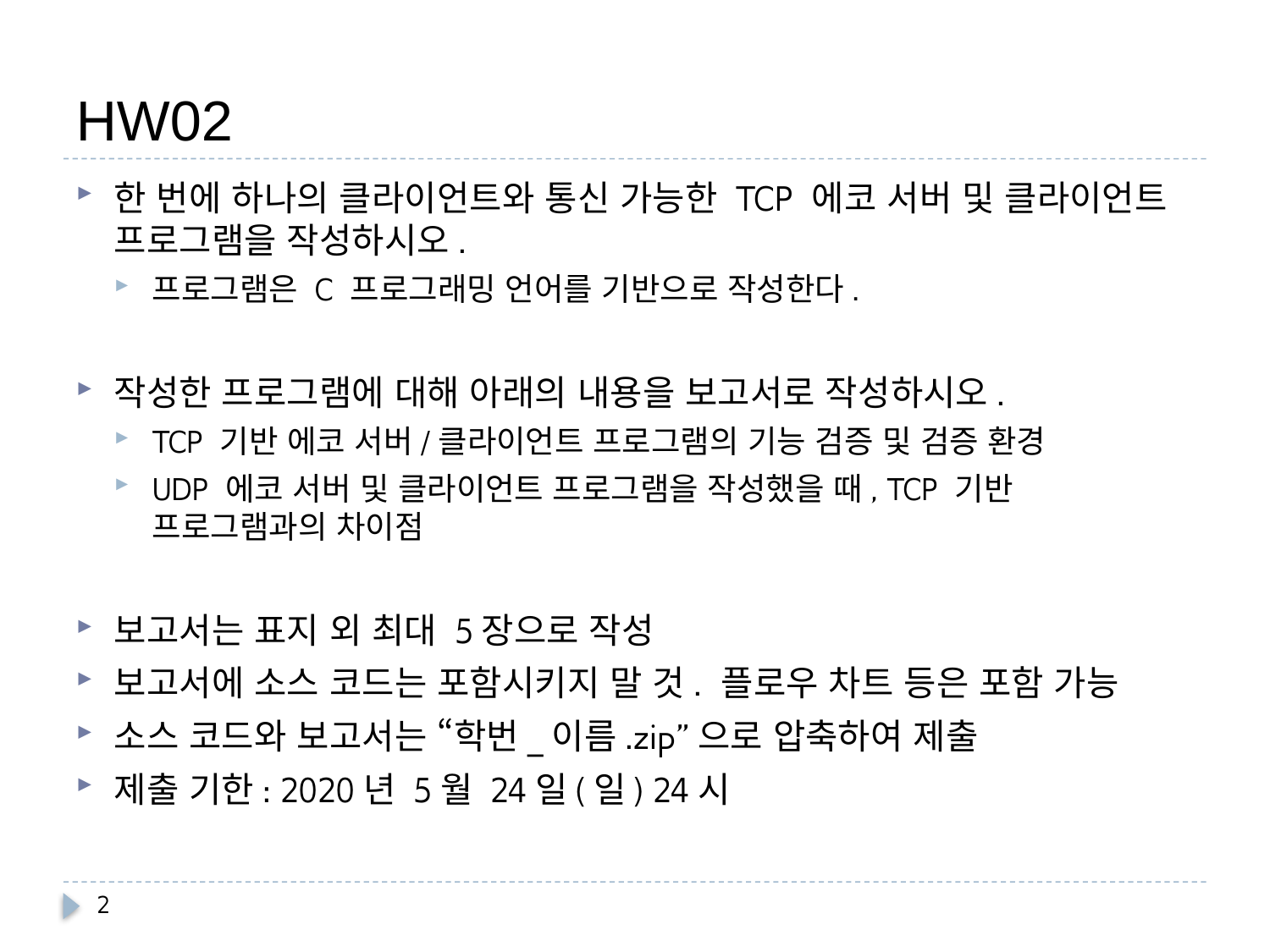

# HW02
한 번에 하나의 클라이언트와 통신 가능한 TCP 에코 서버 및 클라이언트 프로그램을 작성하시오.
프로그램은 C 프로그래밍 언어를 기반으로 작성한다.

작성한 프로그램에 대해 아래의 내용을 보고서로 작성하시오.
TCP 기반 에코 서버/클라이언트 프로그램의 기능 검증 및 검증 환경
UDP 에코 서버 및 클라이언트 프로그램을 작성했을 때, TCP 기반 프로그램과의 차이점

보고서는 표지 외 최대 5장으로 작성
보고서에 소스 코드는 포함시키지 말 것. 플로우 차트 등은 포함 가능
소스 코드와 보고서는 “학번_이름.zip”으로 압축하여 제출
제출 기한: 2020년 5월 24일(일) 24시
2